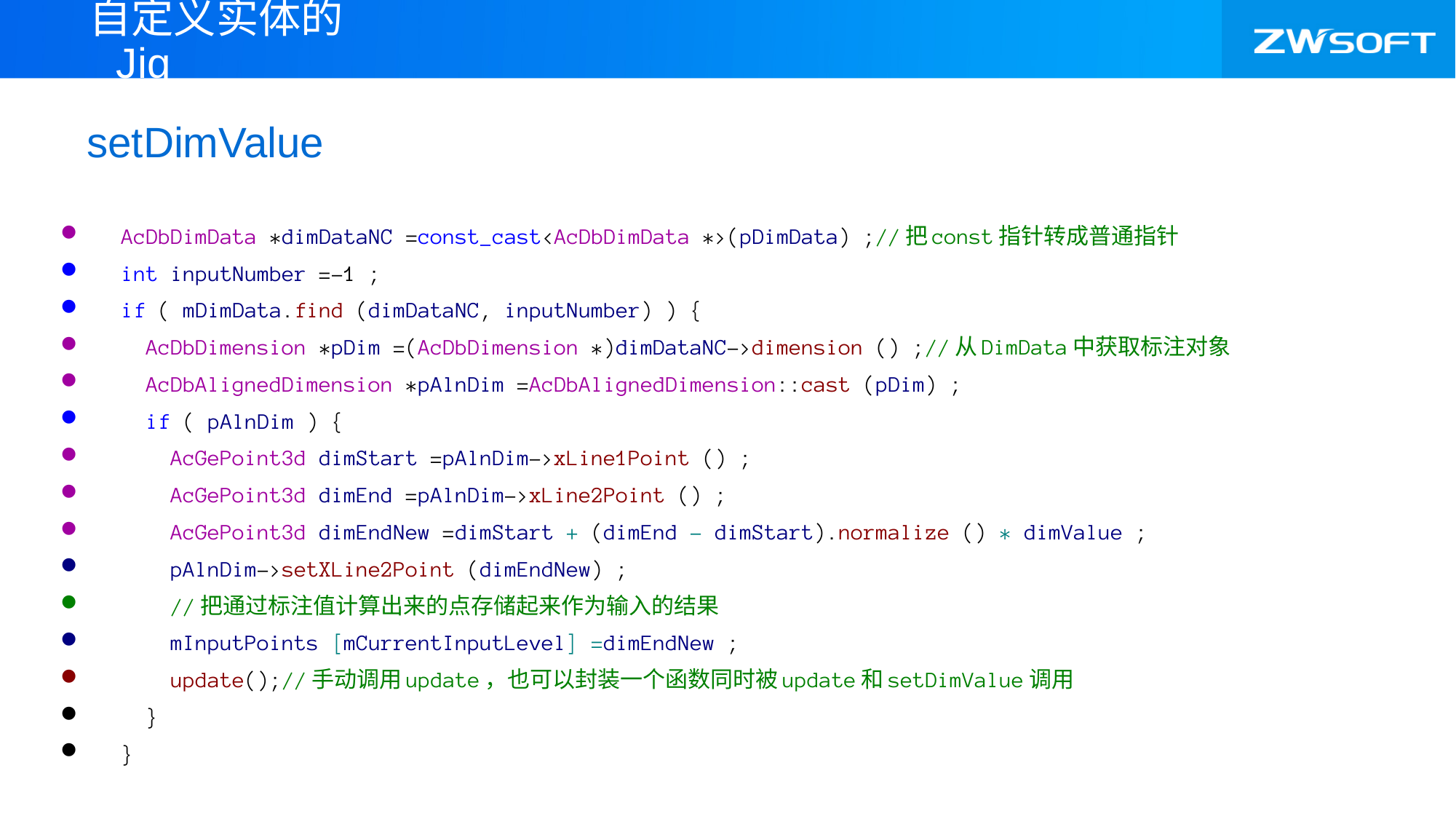

自定义实体的Jig
# setDimValue
AcDbDimData *dimDataNC =const_cast<AcDbDimData *>(pDimData) ;//把const指针转成普通指针
int inputNumber =-1 ;
if ( mDimData.find (dimDataNC, inputNumber) ) {
  AcDbDimension *pDim =(AcDbDimension *)dimDataNC->dimension () ;//从DimData中获取标注对象
  AcDbAlignedDimension *pAlnDim =AcDbAlignedDimension::cast (pDim) ;
  if ( pAlnDim ) {
    AcGePoint3d dimStart =pAlnDim->xLine1Point () ;
    AcGePoint3d dimEnd =pAlnDim->xLine2Point () ;
    AcGePoint3d dimEndNew =dimStart + (dimEnd - dimStart).normalize () * dimValue ;
    pAlnDim->setXLine2Point (dimEndNew) ;
    //把通过标注值计算出来的点存储起来作为输入的结果
    mInputPoints [mCurrentInputLevel] =dimEndNew ;
    update();//手动调用update，也可以封装一个函数同时被update和setDimValue调用
  }
}